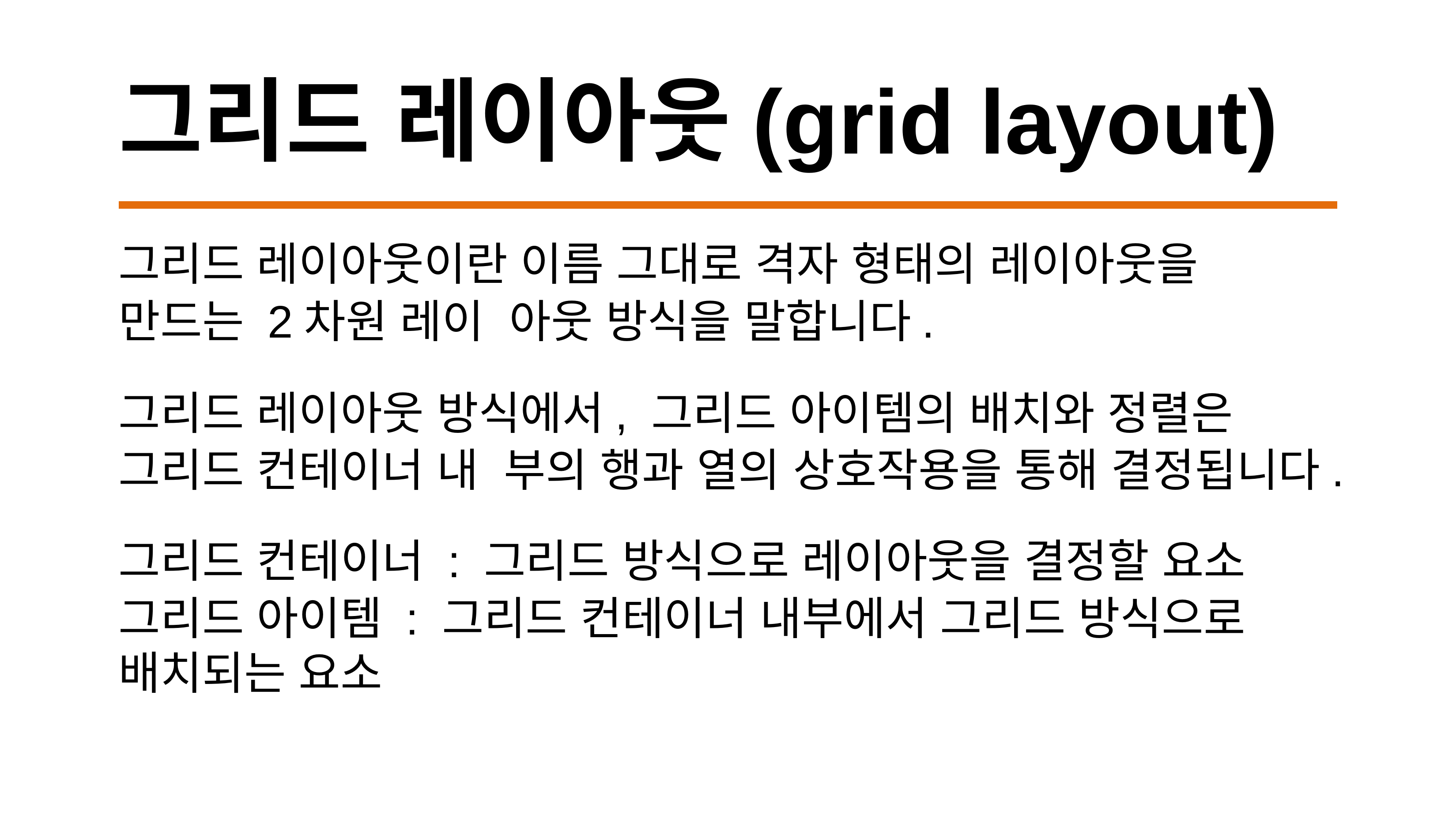

# 그리드 레이아웃(grid layout)

그리드 레이아웃이란 이름 그대로 격자 형태의 레이아웃을 만드는 2차원 레이  아웃 방식을 말합니다.

그리드 레이아웃 방식에서, 그리드 아이템의 배치와 정렬은 그리드 컨테이너 내  부의 행과 열의 상호작용을 통해 결정됩니다.

그리드 컨테이너 : 그리드 방식으로 레이아웃을 결정할 요소
그리드 아이템 : 그리드 컨테이너 내부에서 그리드 방식으로 배치되는 요소